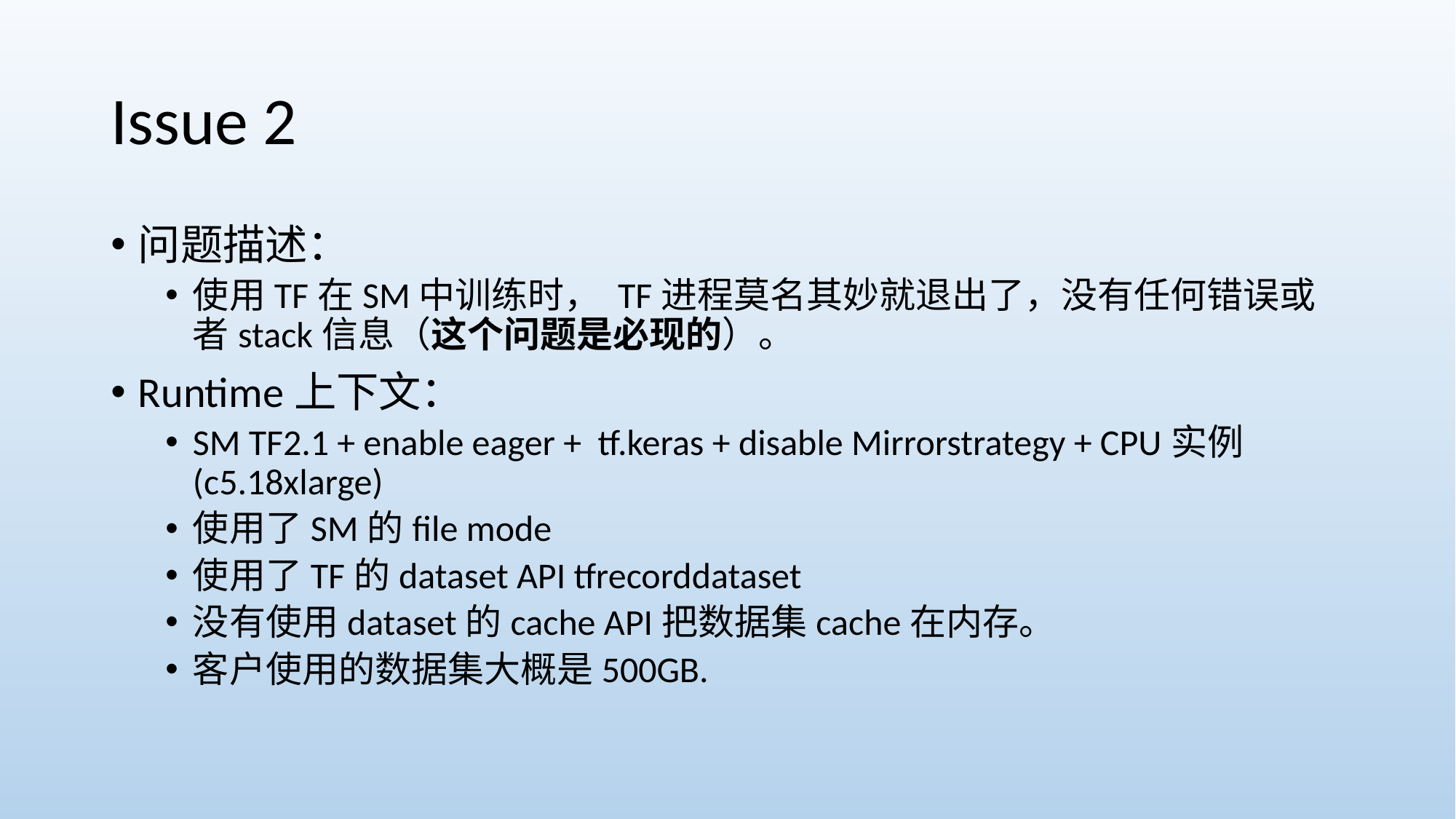

# Issue 2
问题描述：
使用TF在SM中训练时， TF进程莫名其妙就退出了，没有任何错误或者stack信息（这个问题是必现的）。
Runtime上下文：
SM TF2.1 + enable eager +  tf.keras + disable Mirrorstrategy + CPU实例(c5.18xlarge)
使用了SM的file mode
使用了TF的dataset API tfrecorddataset
没有使用dataset的cache API把数据集cache在内存。
客户使用的数据集大概是500GB.